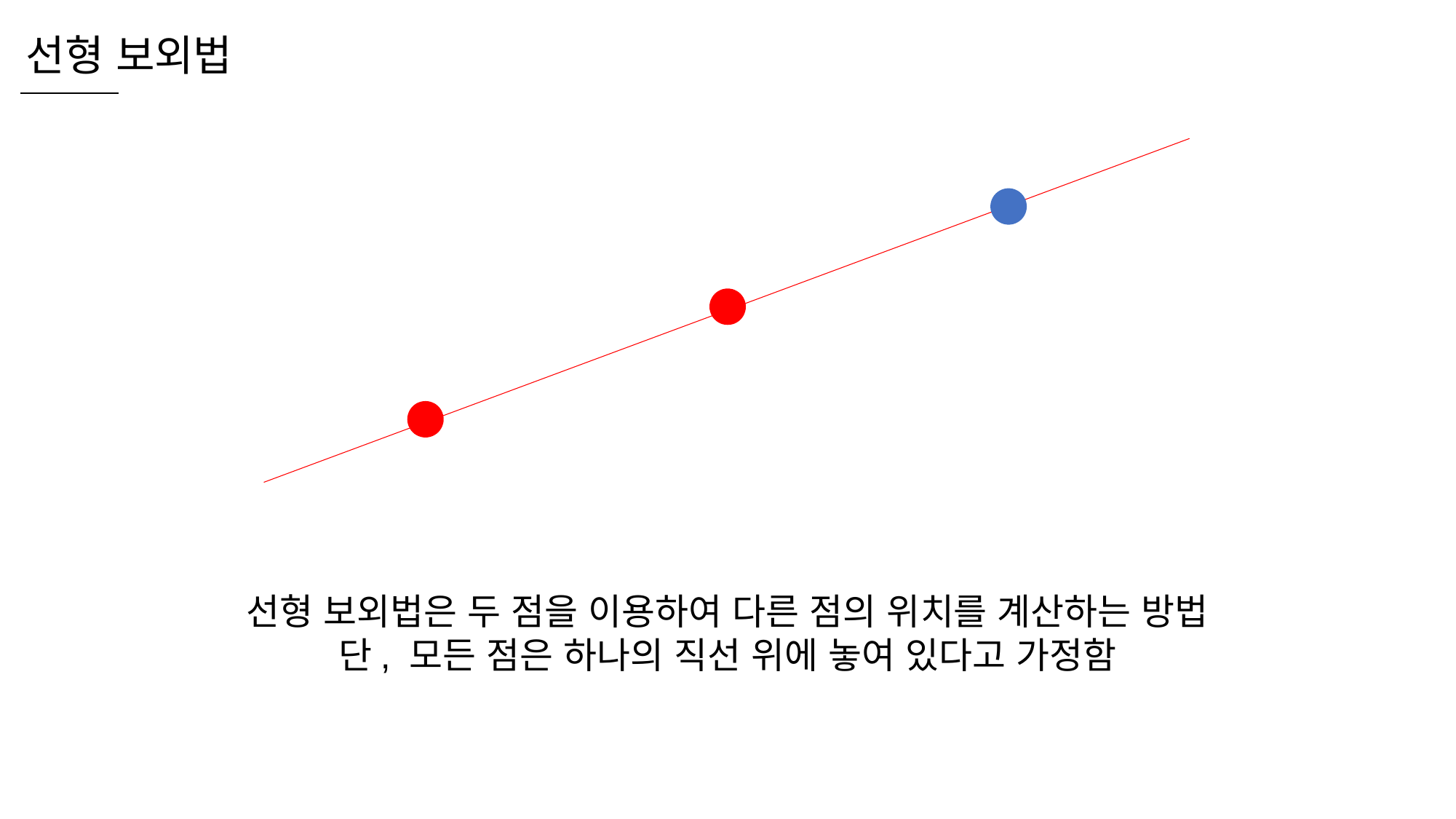

선형 보외법

선형 보외법은 두 점을 이용하여 다른 점의 위치를 계산하는 방법
단, 모든 점은 하나의 직선 위에 놓여 있다고 가정함